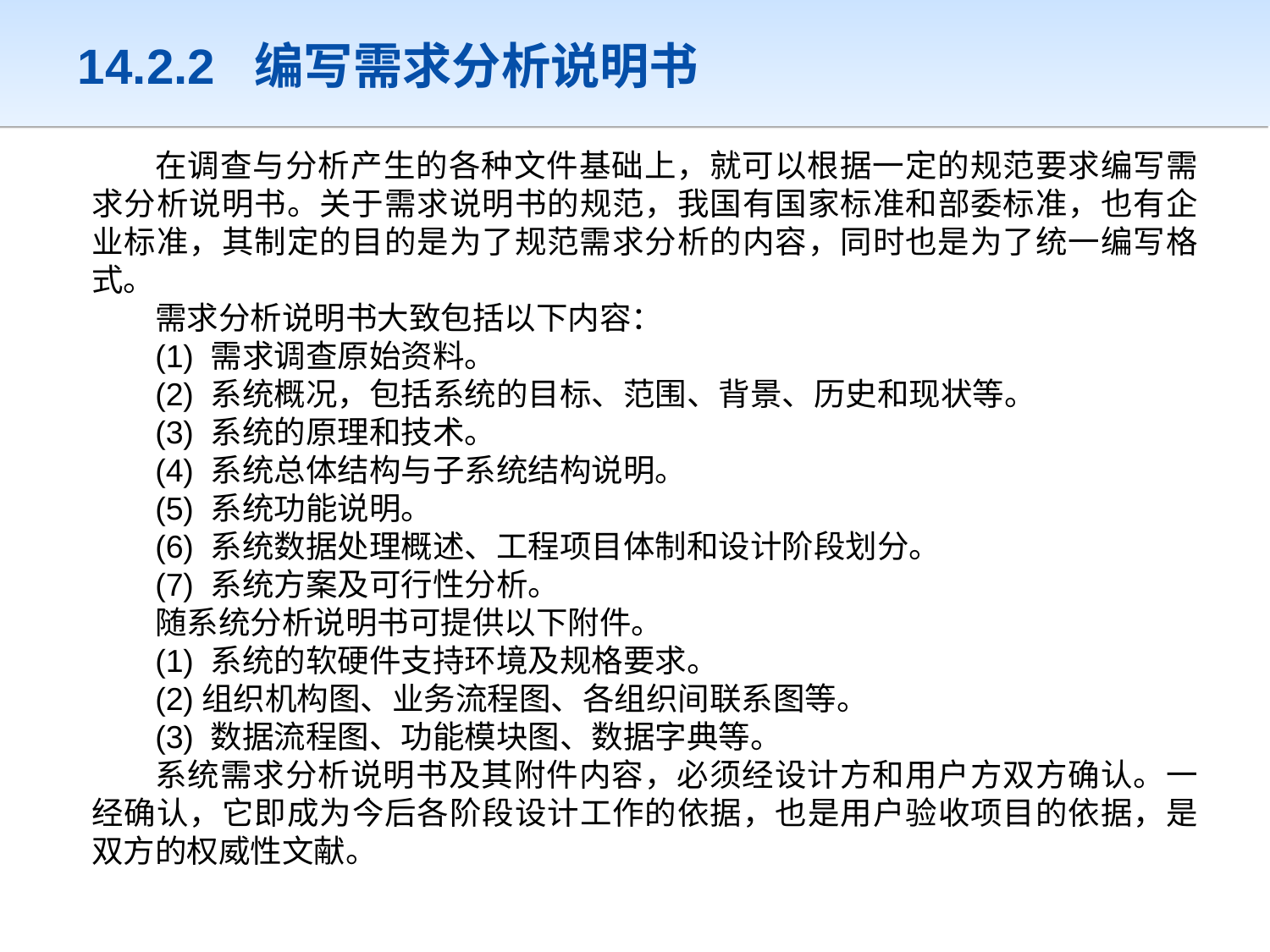

14.2.2  编写需求分析说明书
在调查与分析产生的各种文件基础上，就可以根据一定的规范要求编写需求分析说明书。关于需求说明书的规范，我国有国家标准和部委标准，也有企业标准，其制定的目的是为了规范需求分析的内容，同时也是为了统一编写格式。
需求分析说明书大致包括以下内容：
(1) 需求调查原始资料。
(2) 系统概况，包括系统的目标、范围、背景、历史和现状等。
(3) 系统的原理和技术。
(4) 系统总体结构与子系统结构说明。
(5) 系统功能说明。
(6) 系统数据处理概述、工程项目体制和设计阶段划分。
(7) 系统方案及可行性分析。
随系统分析说明书可提供以下附件。
(1) 系统的软硬件支持环境及规格要求。
(2)组织机构图、业务流程图、各组织间联系图等。
(3) 数据流程图、功能模块图、数据字典等。
系统需求分析说明书及其附件内容，必须经设计方和用户方双方确认。一经确认，它即成为今后各阶段设计工作的依据，也是用户验收项目的依据，是双方的权威性文献。
数据定义